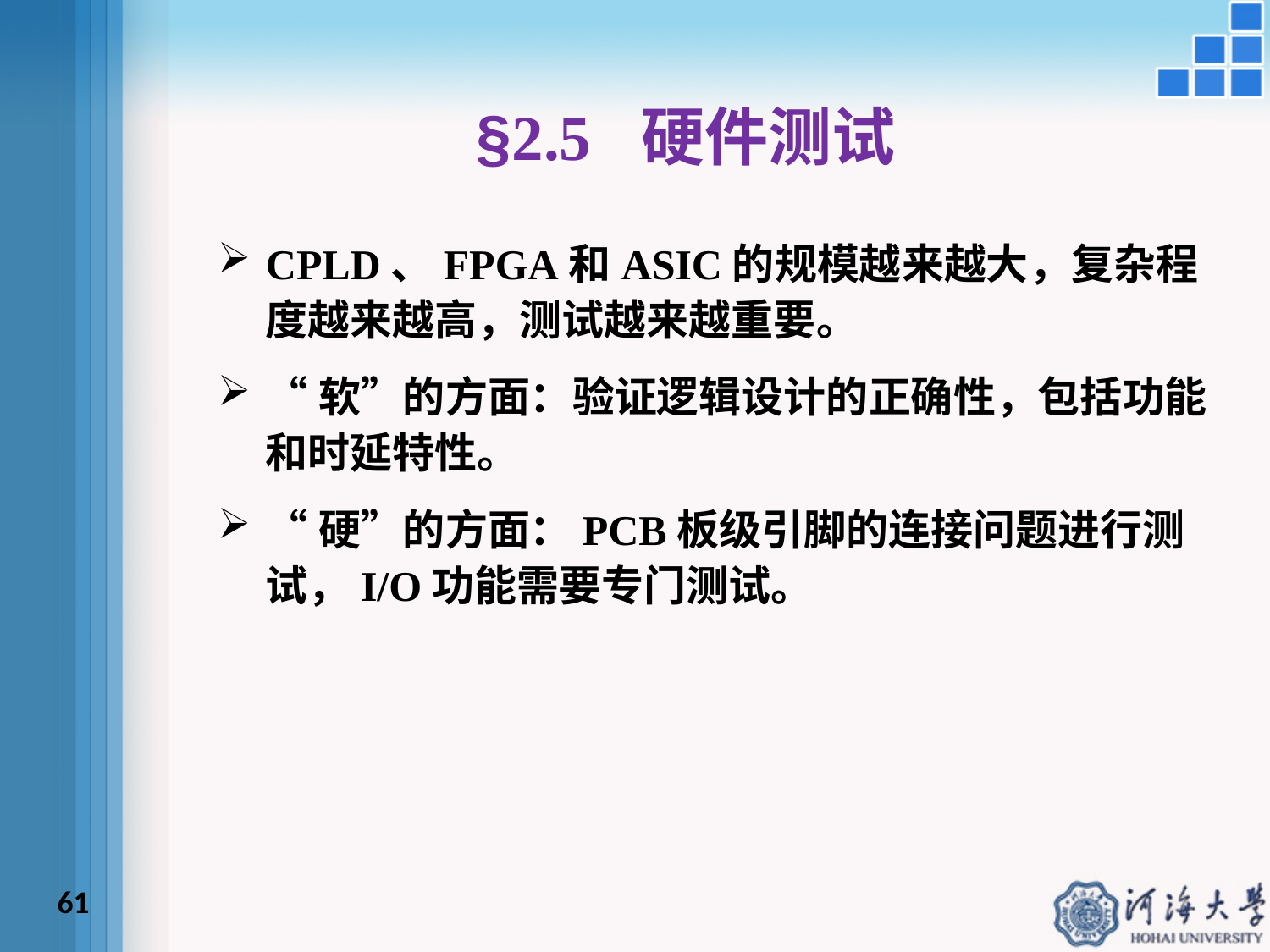

# §2.5  硬件测试
CPLD、FPGA和ASIC的规模越来越大，复杂程度越来越高，测试越来越重要。
“软”的方面：验证逻辑设计的正确性，包括功能和时延特性。
“硬”的方面：PCB板级引脚的连接问题进行测试，I/O功能需要专门测试。
61